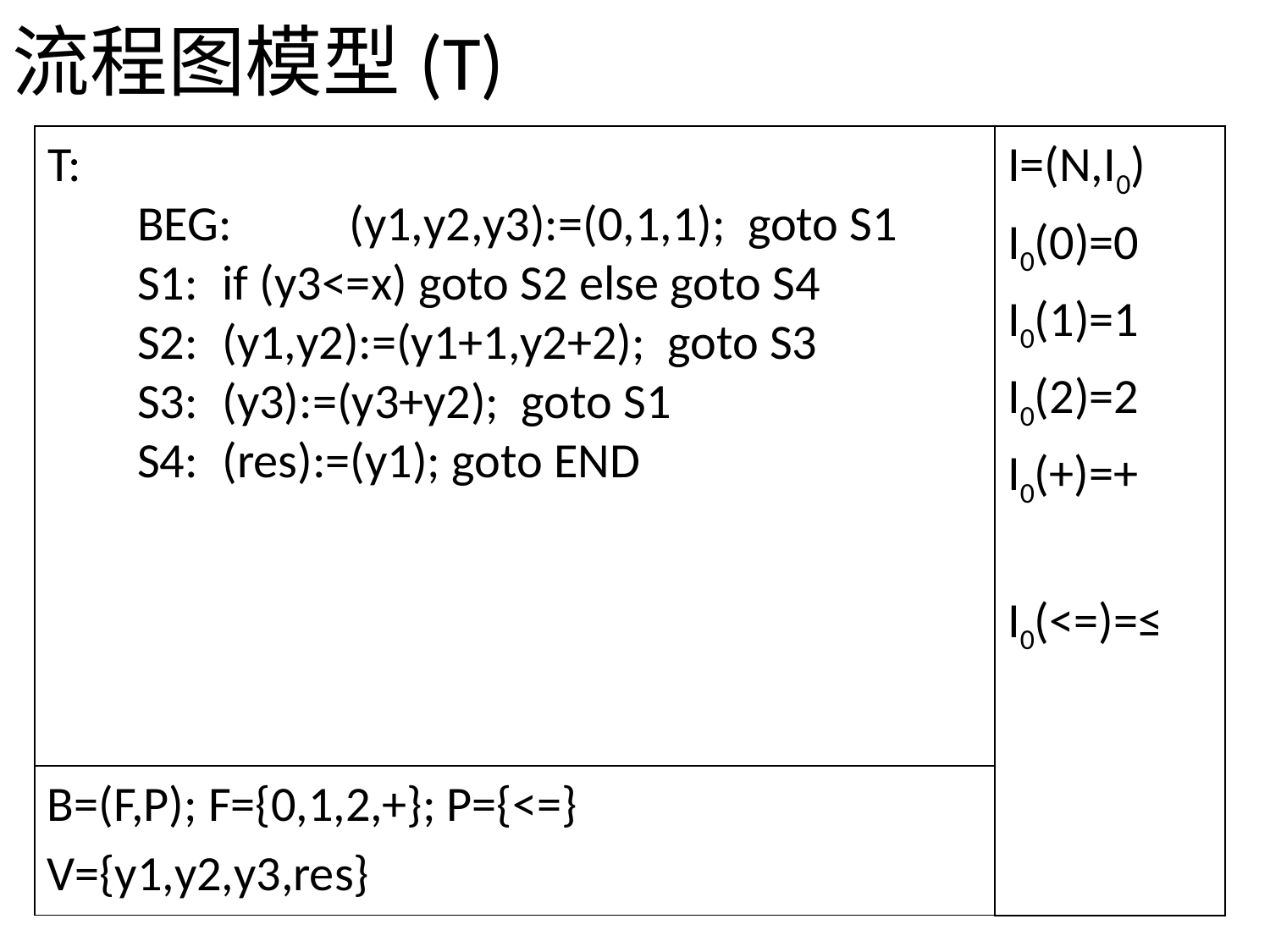

流程图模型(T)
T:
        BEG:	(y1,y2,y3):=(0,1,1);  goto S1
        S1:	if (y3<=x) goto S2 else goto S4
        S2:	(y1,y2):=(y1+1,y2+2);  goto S3
        S3:	(y3):=(y3+y2);  goto S1
        S4:	(res):=(y1); goto END

I=(N,I0)
I0(0)=0
I0(1)=1
I0(2)=2
I0(+)=+

I0(<=)=≤
B=(F,P); F={0,1,2,+}; P={<=}
V={y1,y2,y3,res}